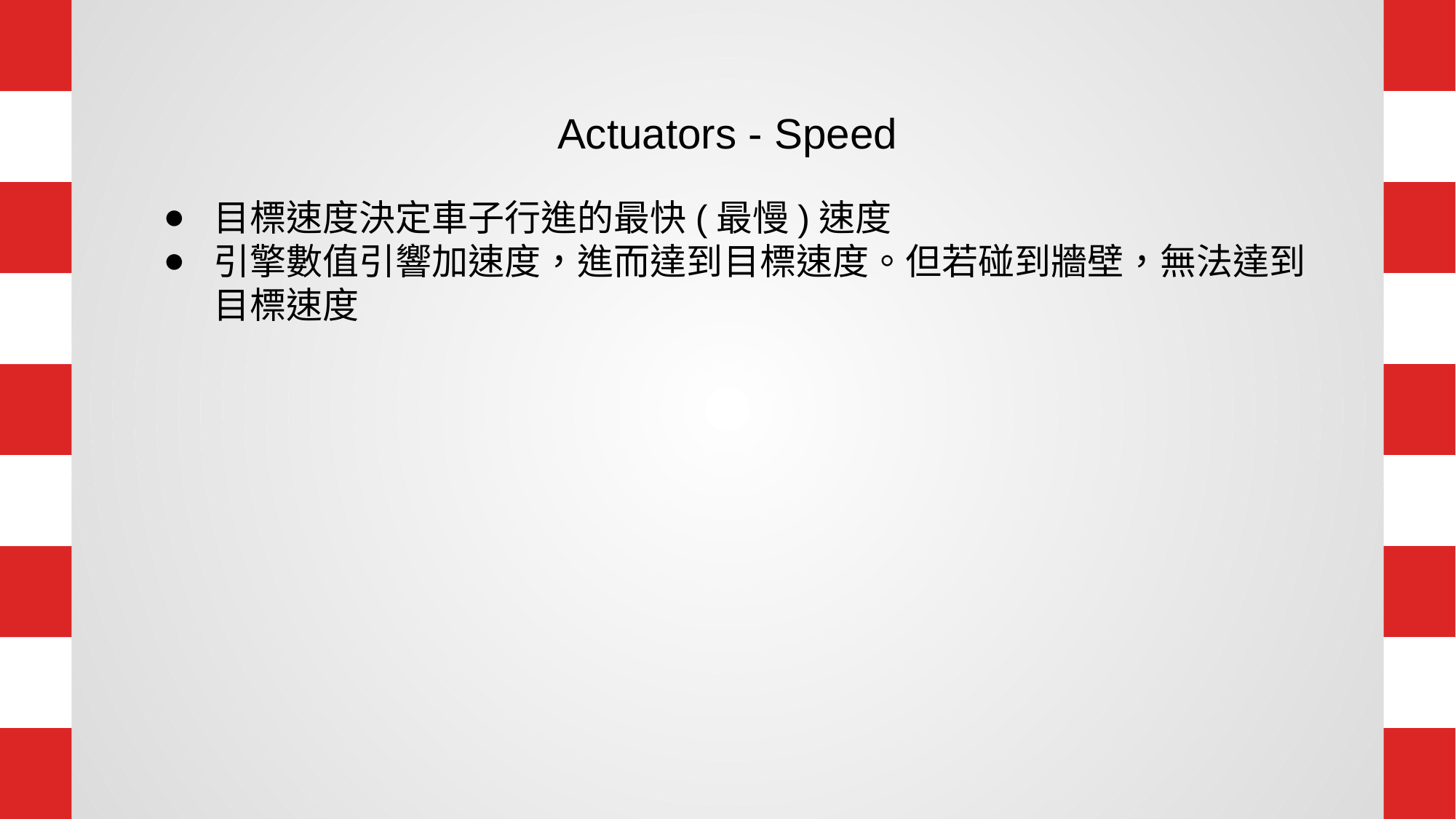

# Actuators - Speed
目標速度決定車子行進的最快(最慢)速度
引擎數值引響加速度，進而達到目標速度。但若碰到牆壁，無法達到目標速度